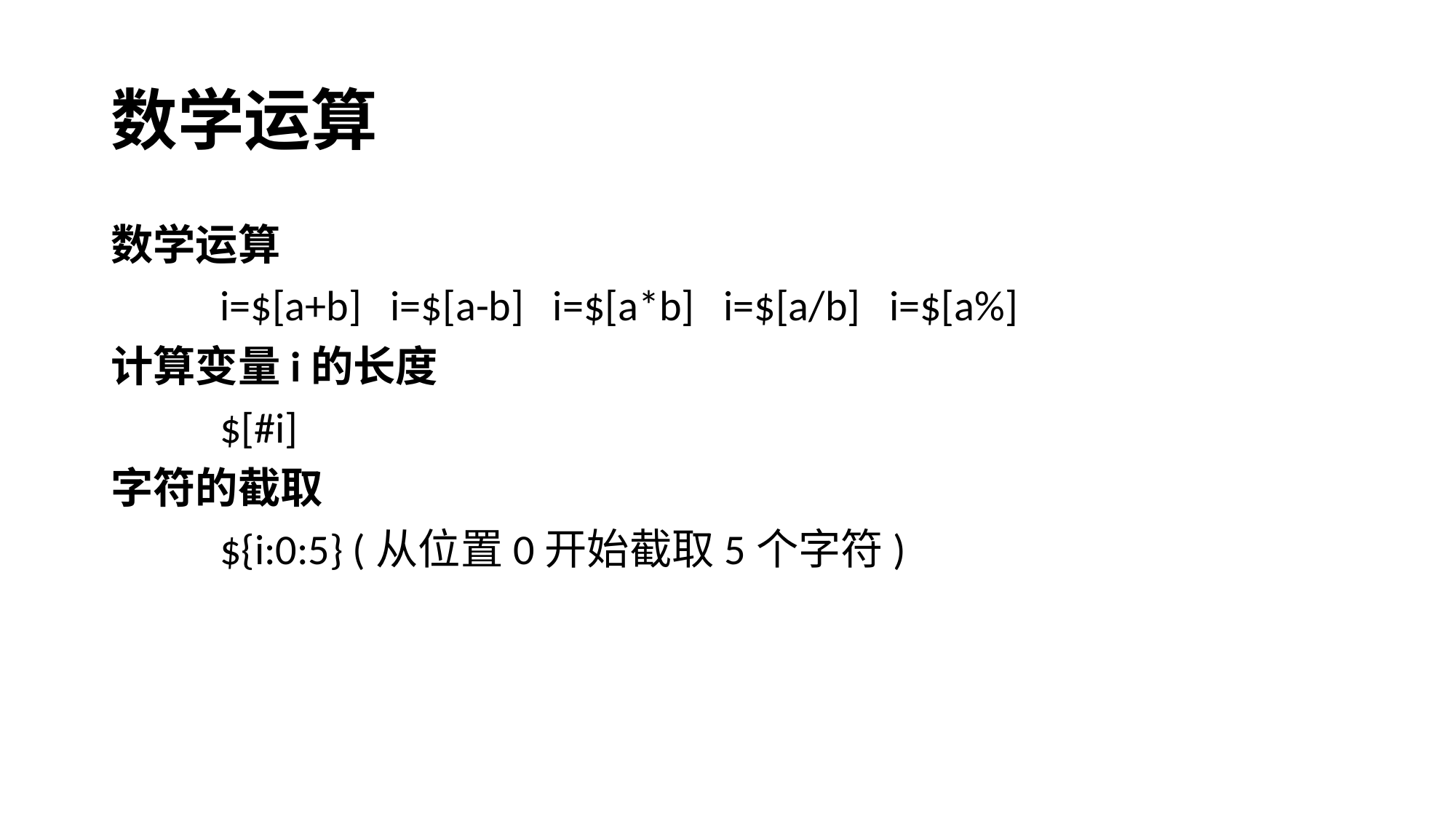

# 数学运算
数学运算
	i=$[a+b]   i=$[a-b]   i=$[a*b]   i=$[a/b]   i=$[a%]
计算变量i的长度
	$[#i]
字符的截取
	${i:0:5} (从位置0开始截取5个字符)